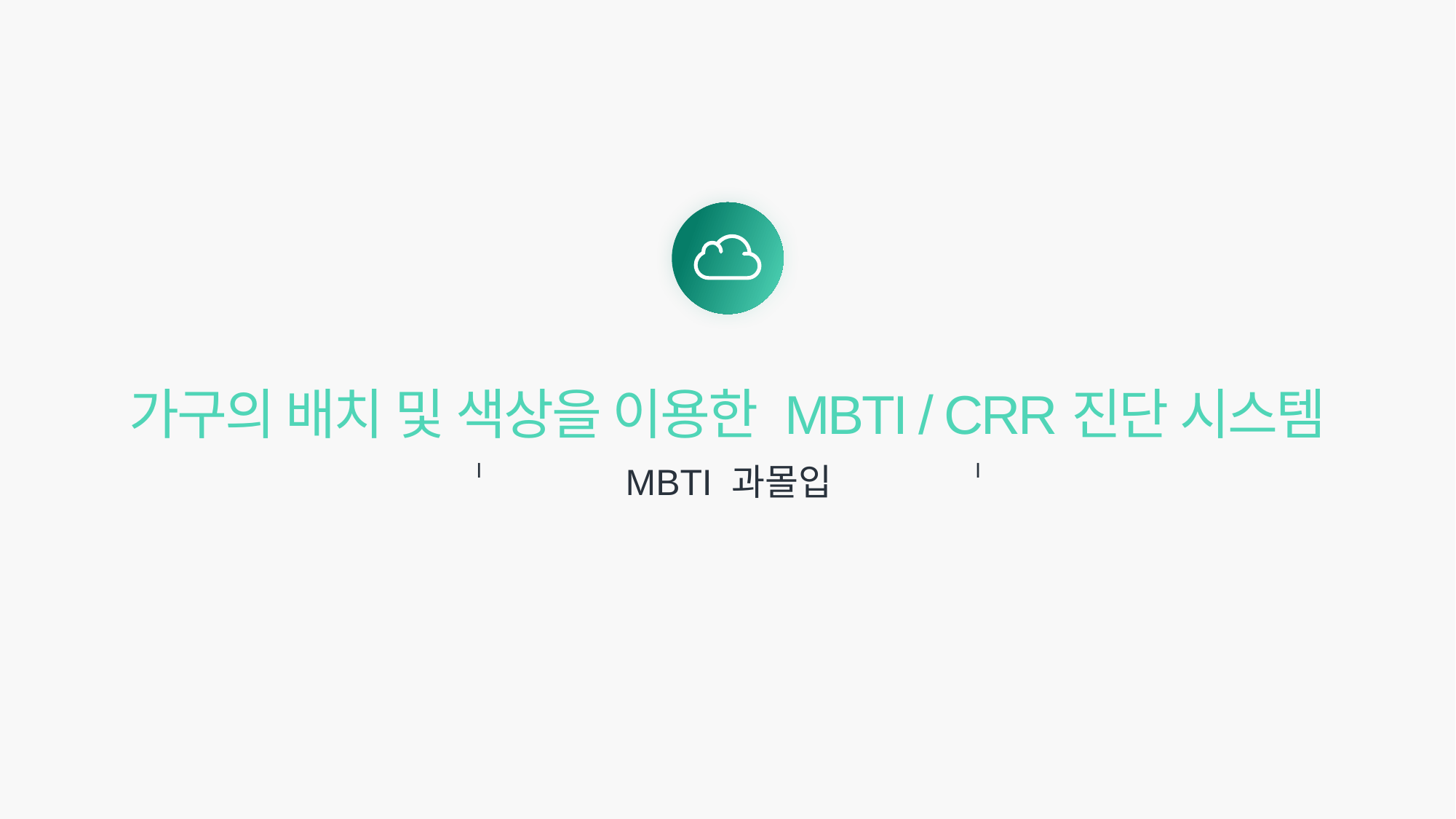

가구의 배치 및 색상을 이용한 MBTI / CRR진단 시스템
I
MBTI 과몰입
I